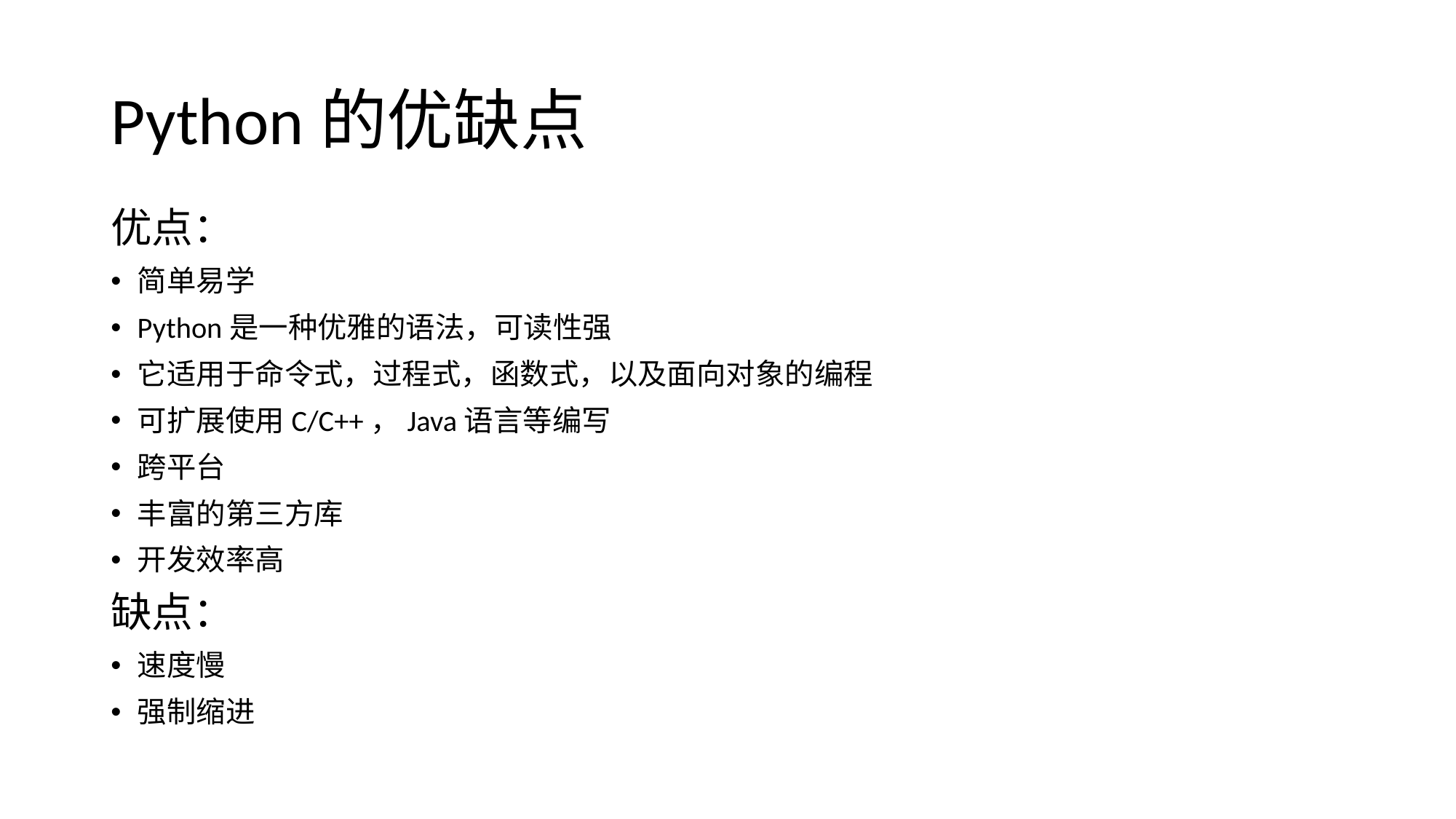

# Python的优缺点
优点：
简单易学
Python是一种优雅的语法，可读性强
它适用于命令式，过程式，函数式，以及面向对象的编程
可扩展使用C/C++，Java语言等编写
跨平台
丰富的第三方库
开发效率高
缺点：
速度慢
强制缩进